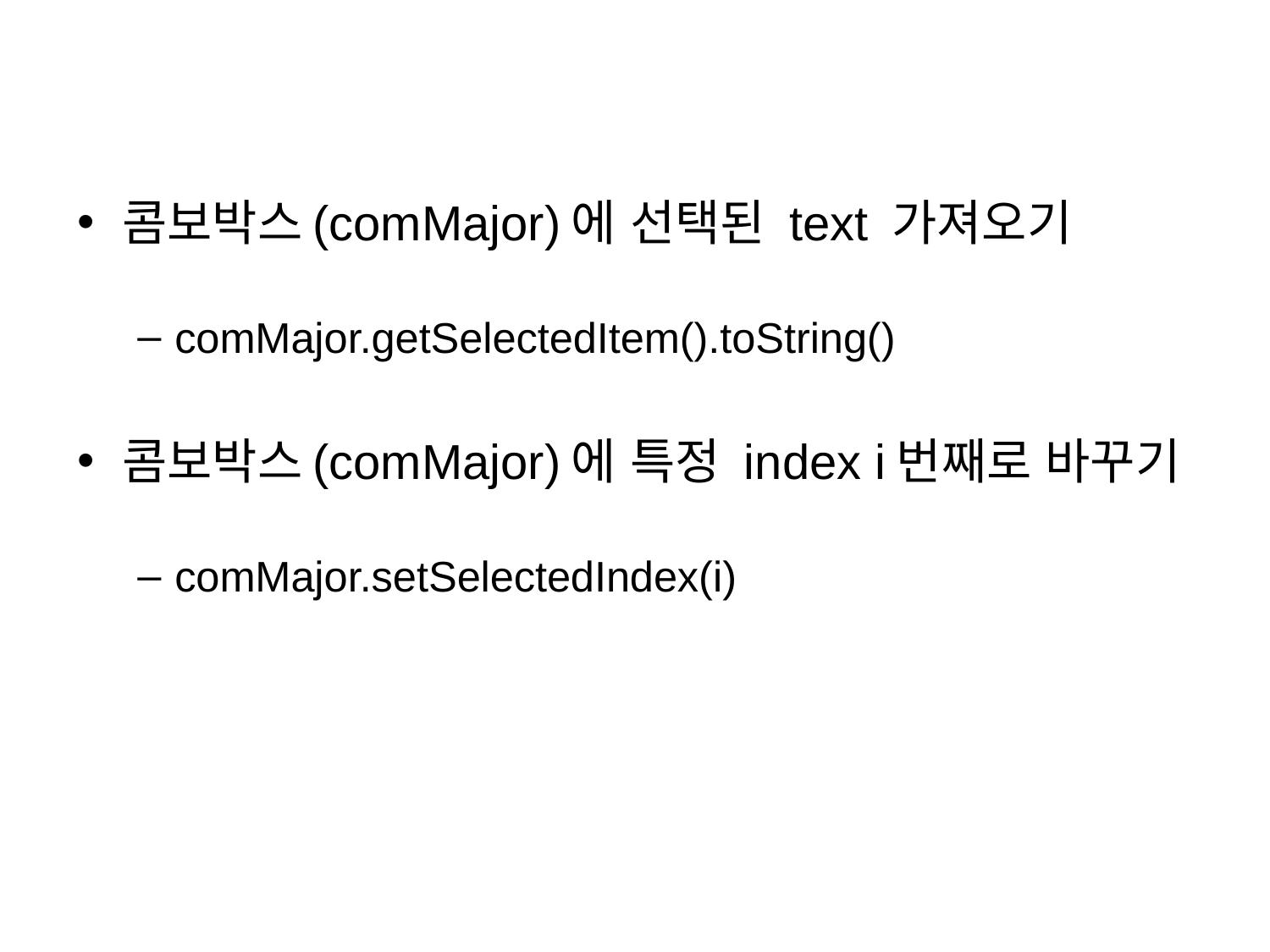

콤보박스(comMajor)에 선택된 text 가져오기
comMajor.getSelectedItem().toString()
콤보박스(comMajor)에 특정 index i번째로 바꾸기
comMajor.setSelectedIndex(i)